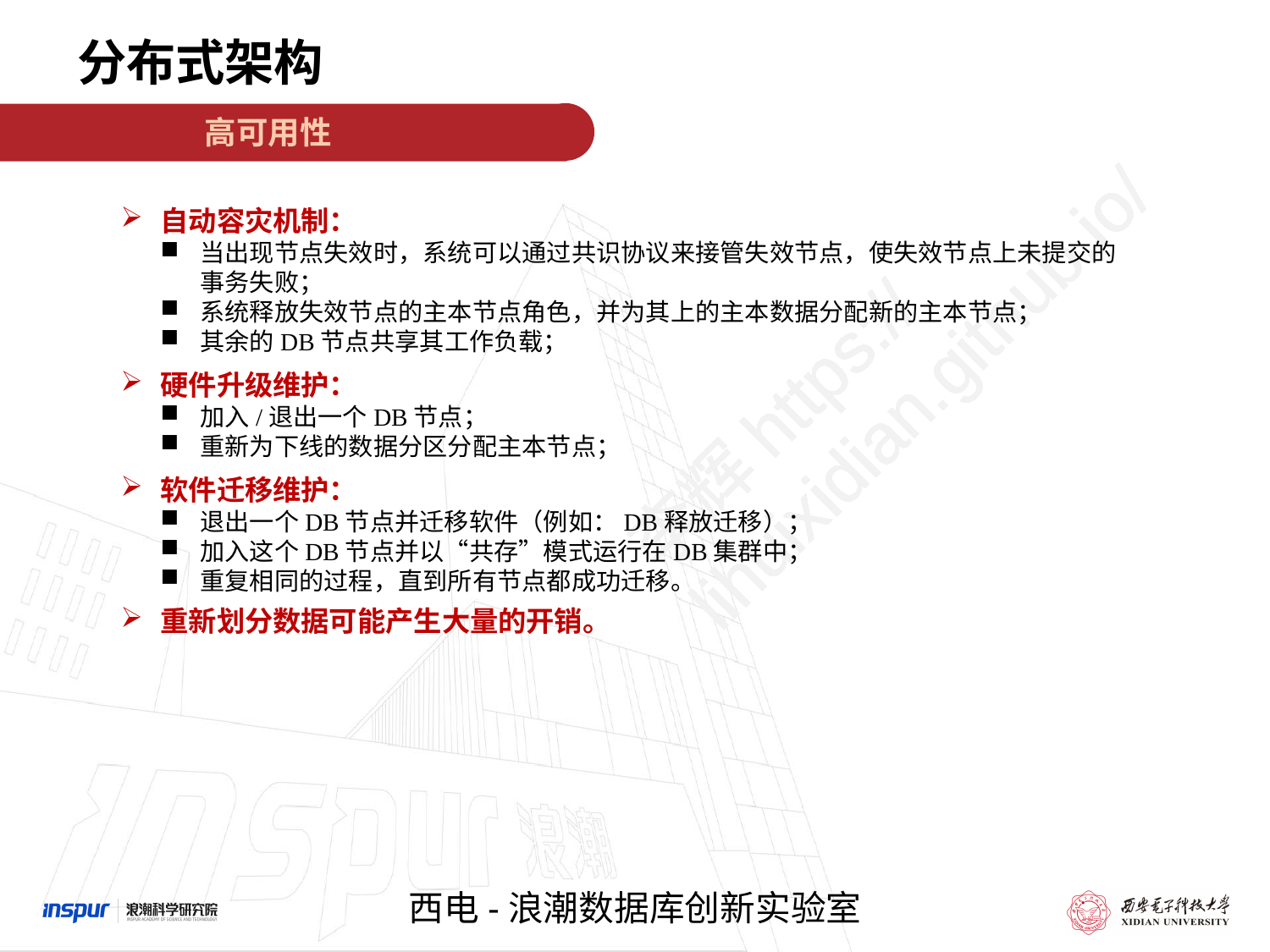

分布式架构

高可用性
自动容灾机制：
当出现节点失效时，系统可以通过共识协议来接管失效节点，使失效节点上未提交的事务失败；
系统释放失效节点的主本节点角色，并为其上的主本数据分配新的主本节点；
其余的DB节点共享其工作负载；
硬件升级维护：
加入/退出一个DB节点；
重新为下线的数据分区分配主本节点；
软件迁移维护：
退出一个DB节点并迁移软件（例如：DB释放迁移）；
加入这个DB节点并以“共存”模式运行在DB集群中；
重复相同的过程，直到所有节点都成功迁移。
重新划分数据可能产生大量的开销。